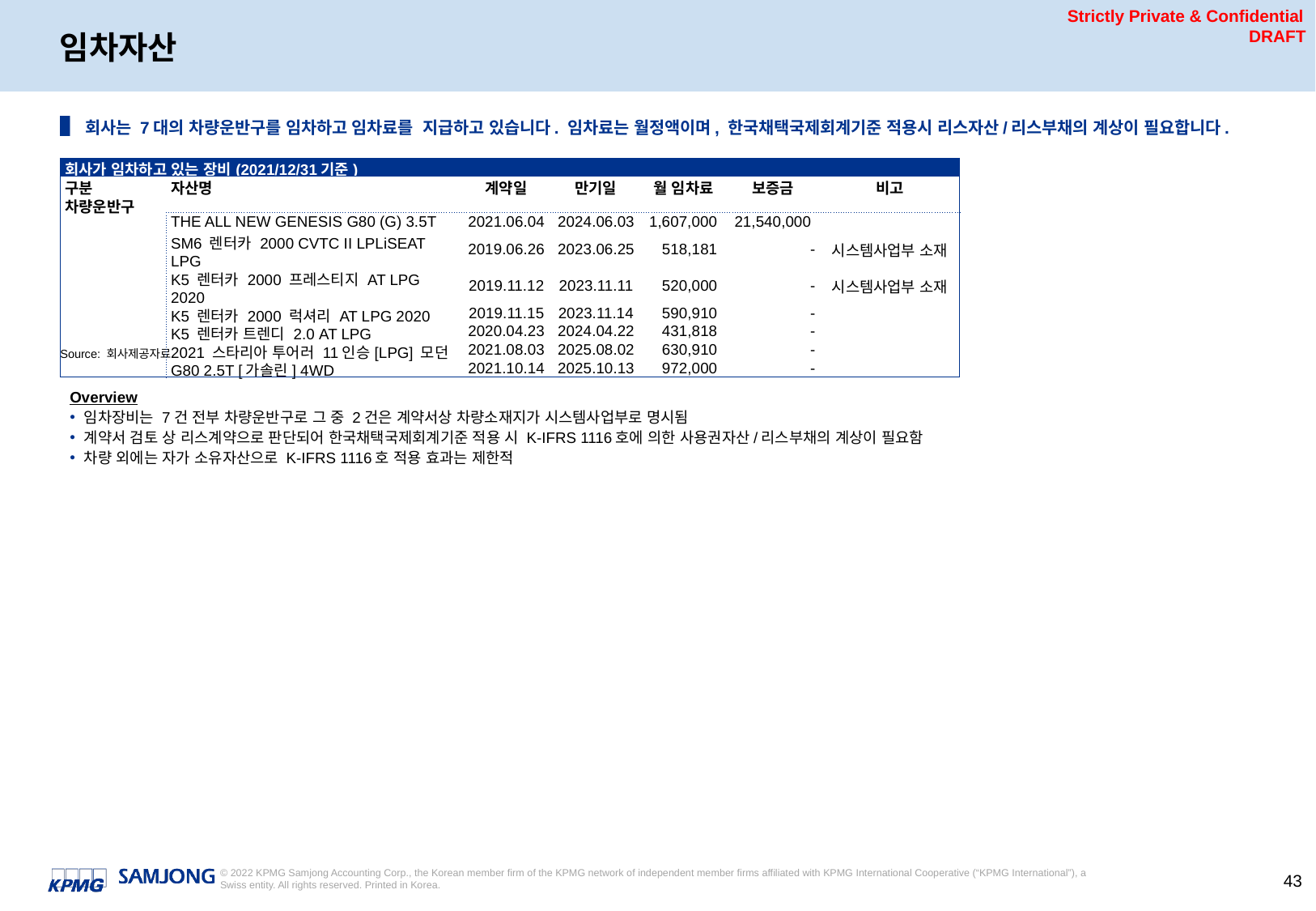

# 임차자산
▌회사는 7대의 차량운반구를 임차하고 임차료를  지급하고 있습니다. 임차료는 월정액이며, 한국채택국제회계기준 적용시 리스자산/리스부채의 계상이 필요합니다.
| 회사가 임차하고 있는 장비(2021/12/31기준) |  |  |  |  |  |  |
| --- | --- | --- | --- | --- | --- | --- |
| 구분 | 자산명 | 계약일 | 만기일 | 월 임차료 | 보증금 | 비고 |
| 차량운반구 |  |  |  |  |  |  |
|  | THE ALL NEW GENESIS G80 (G) 3.5T | 2021.06.04 | 2024.06.03 | 1,607,000 | 21,540,000 |  |
|  | SM6 렌터카 2000 CVTC II LPLiSEAT LPG | 2019.06.26 | 2023.06.25 | 518,181 | - | 시스템사업부 소재 |
|  | K5 렌터카 2000 프레스티지 AT LPG 2020 | 2019.11.12 | 2023.11.11 | 520,000 | - | 시스템사업부 소재 |
|  | K5 렌터카 2000 럭셔리 AT LPG 2020 | 2019.11.15 | 2023.11.14 | 590,910 | - |  |
|  | K5 렌터카 트렌디 2.0 AT LPG | 2020.04.23 | 2024.04.22 | 431,818 | - |  |
|  | 2021 스타리아 투어러 11인승[LPG] 모던 | 2021.08.03 | 2025.08.02 | 630,910 | - |  |
|  | G80 2.5T [가솔린] 4WD | 2021.10.14 | 2025.10.13 | 972,000 | - |  |
Source: 회사제공자료
Overview
임차장비는 7건 전부 차량운반구로 그 중 2건은 계약서상 차량소재지가 시스템사업부로 명시됨
계약서 검토 상 리스계약으로 판단되어 한국채택국제회계기준 적용 시 K-IFRS 1116호에 의한 사용권자산/리스부채의 계상이 필요함
차량 외에는 자가 소유자산으로 K-IFRS 1116호 적용 효과는 제한적